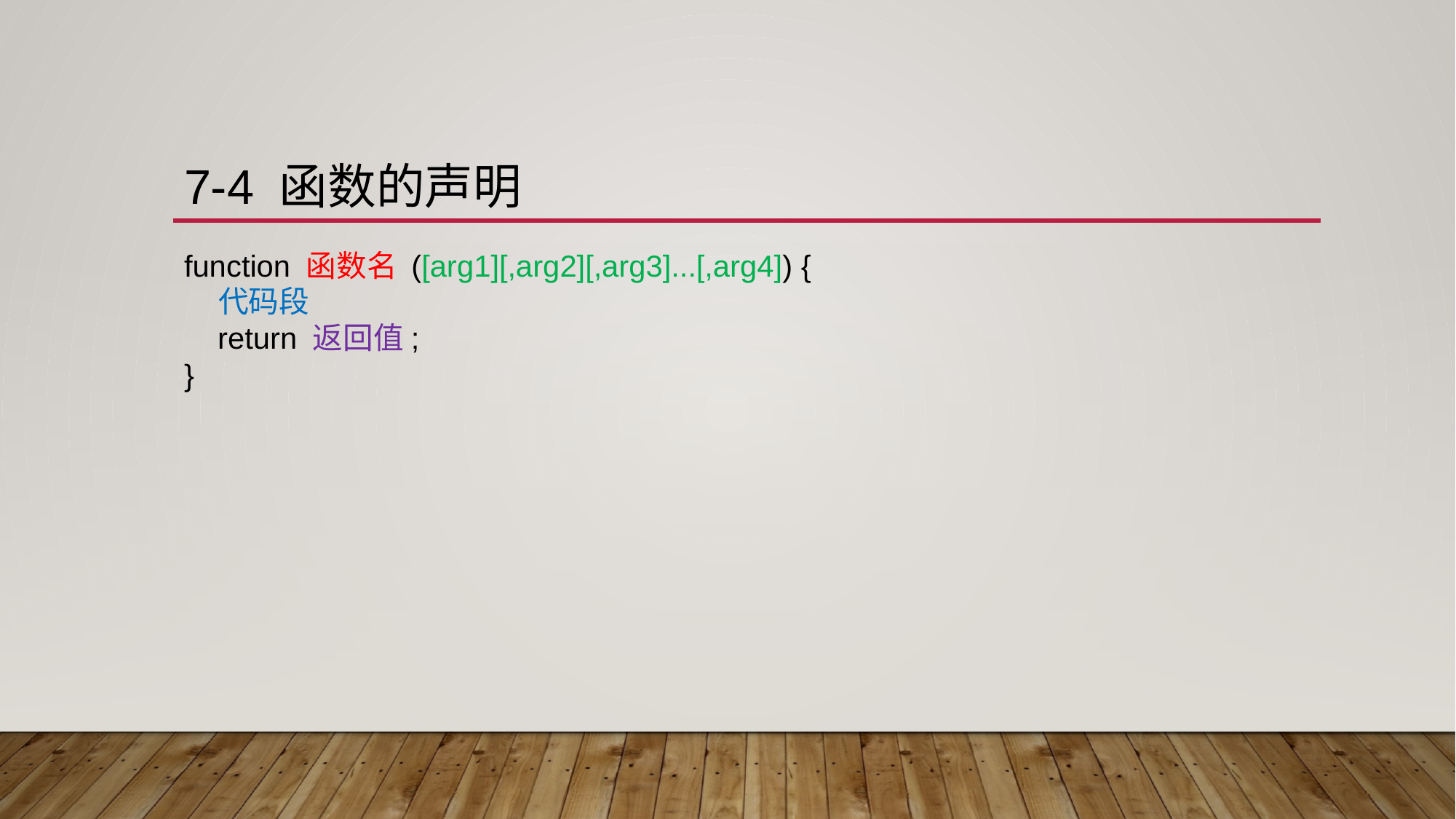

# 7-4 函数的声明
function 函数名 ([arg1][,arg2][,arg3]...[,arg4]) {
    代码段
    return 返回值;
}